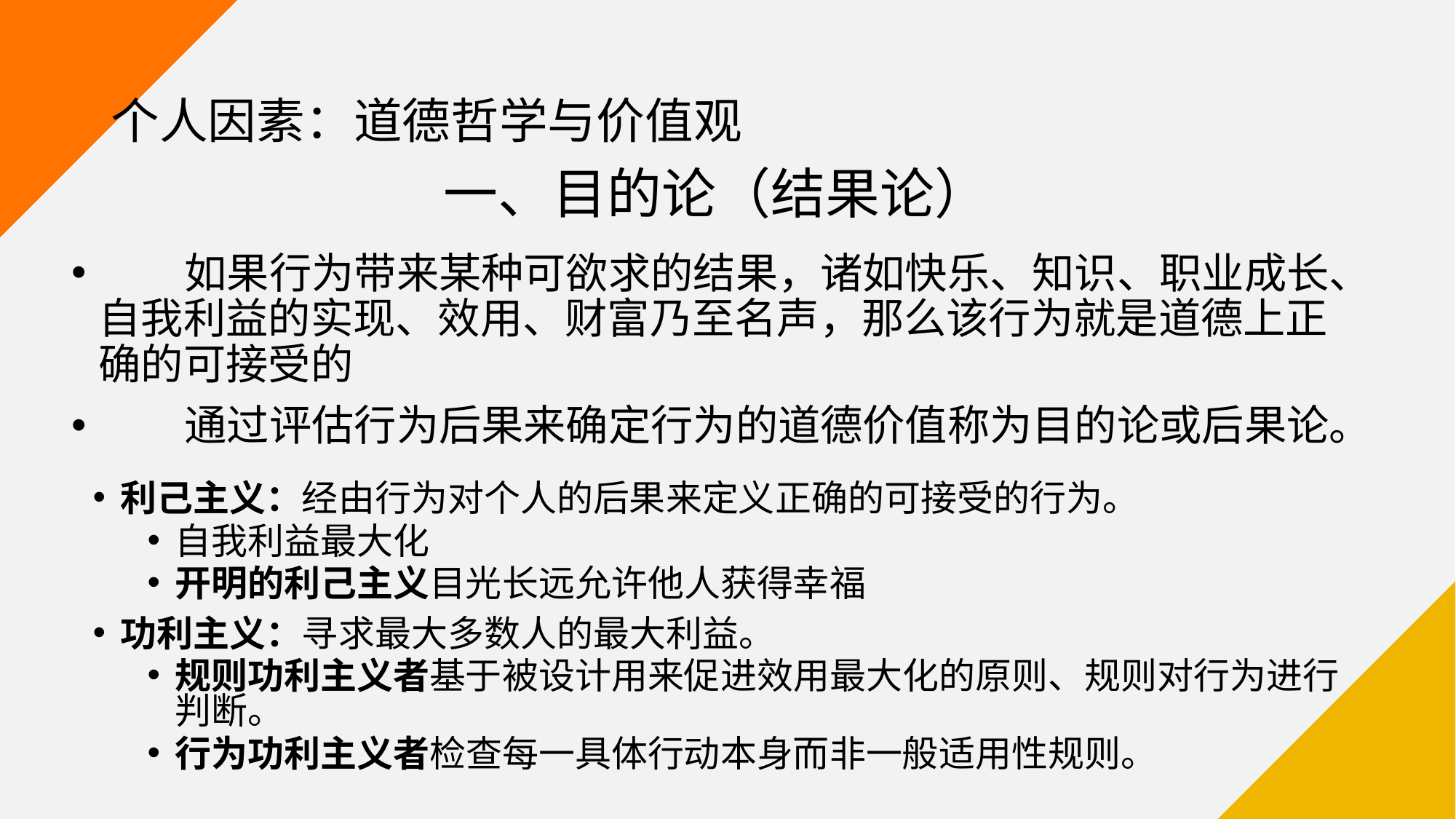

# 个人因素：道德哲学与价值观
一、目的论（结果论）
        如果行为带来某种可欲求的结果，诸如快乐、知识、职业成长、自我利益的实现、效用、财富乃至名声，那么该行为就是道德上正确的可接受的
        通过评估行为后果来确定行为的道德价值称为目的论或后果论。
利己主义：经由行为对个人的后果来定义正确的可接受的行为。
自我利益最大化
开明的利己主义目光长远允许他人获得幸福
功利主义：寻求最大多数人的最大利益。
规则功利主义者基于被设计用来促进效用最大化的原则、规则对行为进行判断。
行为功利主义者检查每一具体行动本身而非一般适用性规则。